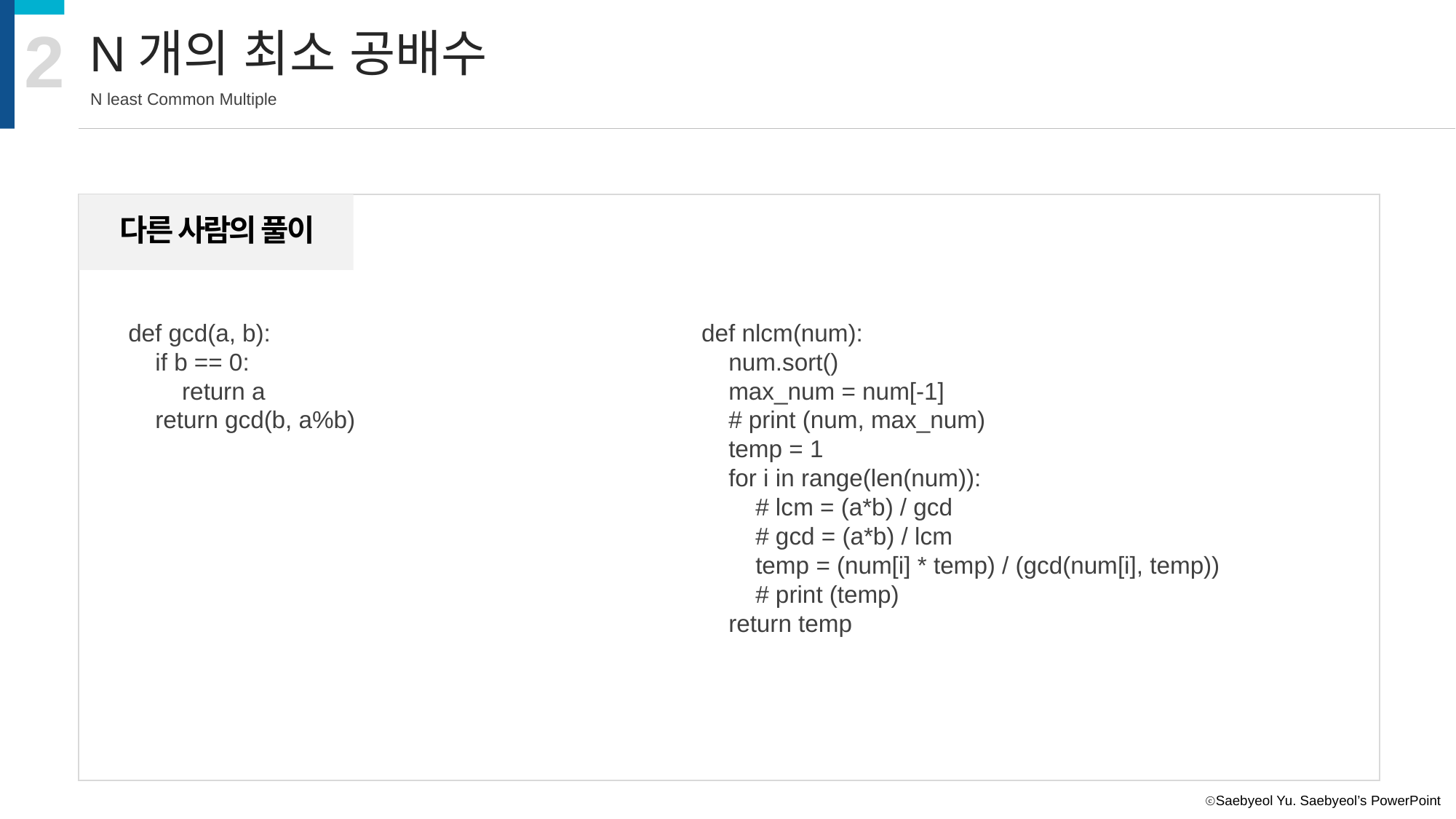

2
N개의 최소 공배수
N least Common Multiple

다른 사람의 풀이
def gcd(a, b):
    if b == 0:
        return a
    return gcd(b, a%b)
def nlcm(num):
    num.sort()
    max_num = num[-1]
    # print (num, max_num)
    temp = 1
    for i in range(len(num)):
        # lcm = (a*b) / gcd
        # gcd = (a*b) / lcm
        temp = (num[i] * temp) / (gcd(num[i], temp))
        # print (temp)
    return temp